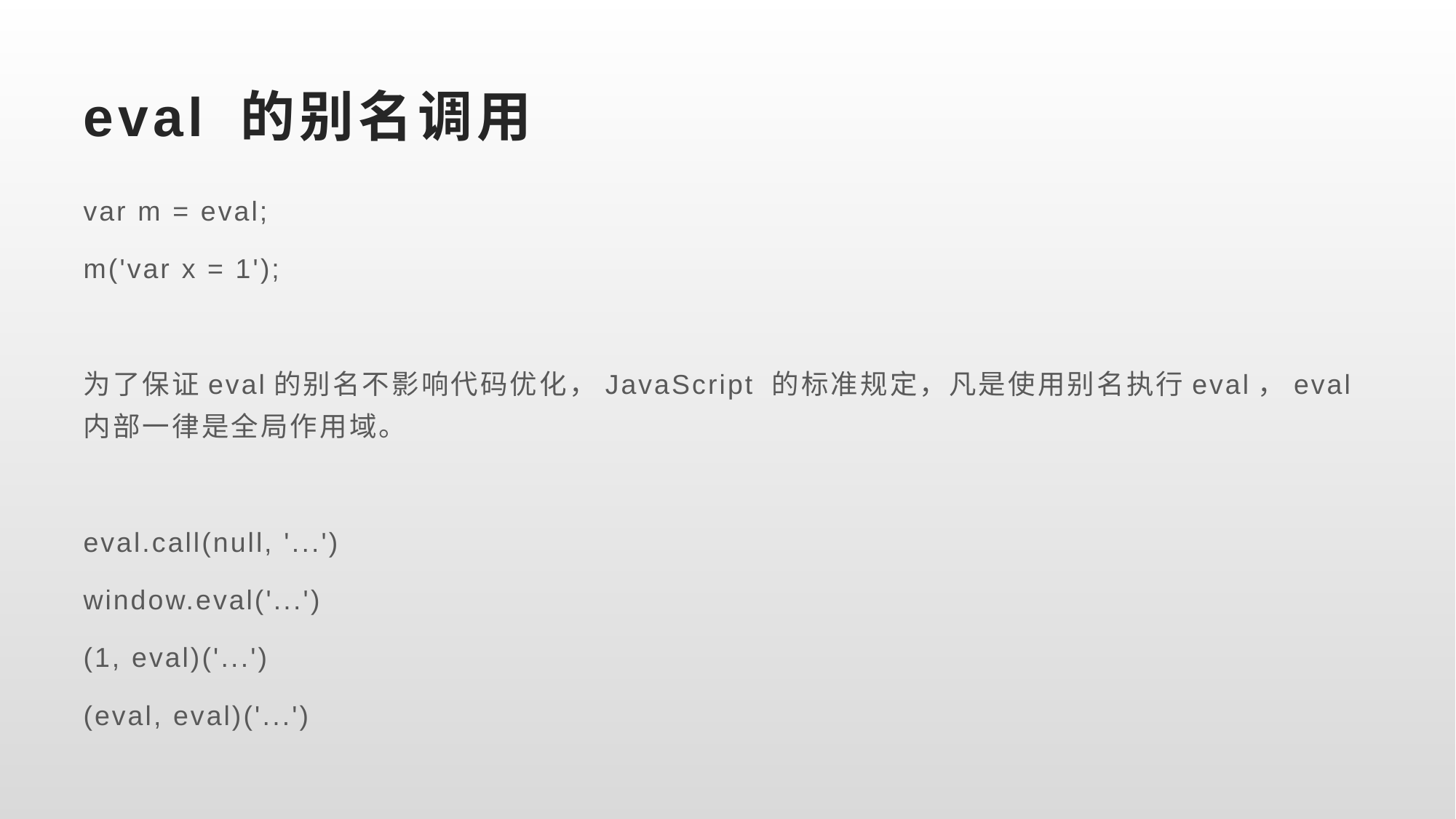

# eval 的别名调用
var m = eval;
m('var x = 1');

为了保证eval的别名不影响代码优化，JavaScript 的标准规定，凡是使用别名执行eval，eval内部一律是全局作用域。

eval.call(null, '...')
window.eval('...')
(1, eval)('...')
(eval, eval)('...')